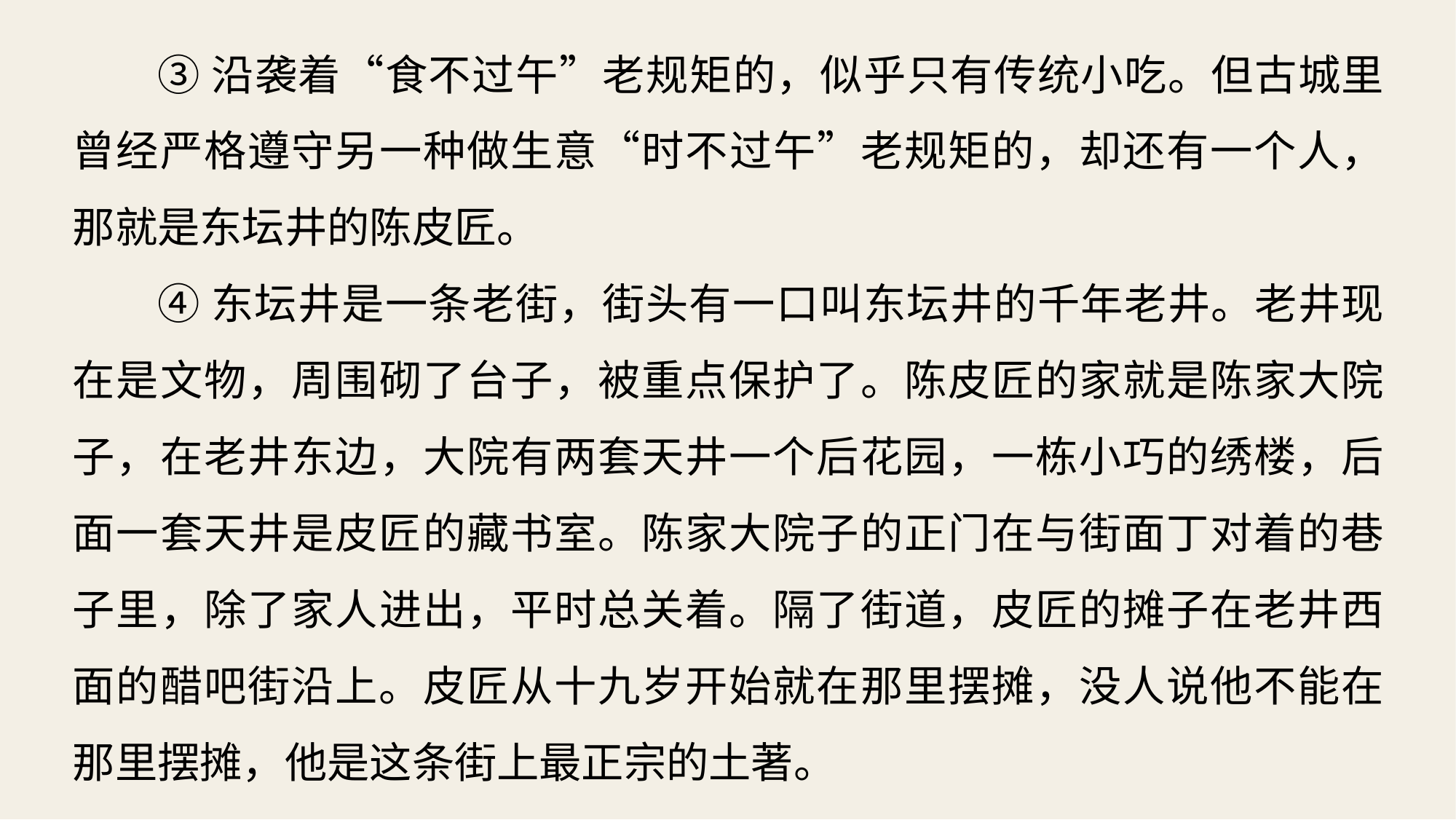

③沿袭着“食不过午”老规矩的，似乎只有传统小吃。但古城里曾经严格遵守另一种做生意“时不过午”老规矩的，却还有一个人，那就是东坛井的陈皮匠。
④东坛井是一条老街，街头有一口叫东坛井的千年老井。老井现在是文物，周围砌了台子，被重点保护了。陈皮匠的家就是陈家大院子，在老井东边，大院有两套天井一个后花园，一栋小巧的绣楼，后面一套天井是皮匠的藏书室。陈家大院子的正门在与街面丁对着的巷子里，除了家人进出，平时总关着。隔了街道，皮匠的摊子在老井西面的醋吧街沿上。皮匠从十九岁开始就在那里摆摊，没人说他不能在那里摆摊，他是这条街上最正宗的土著。